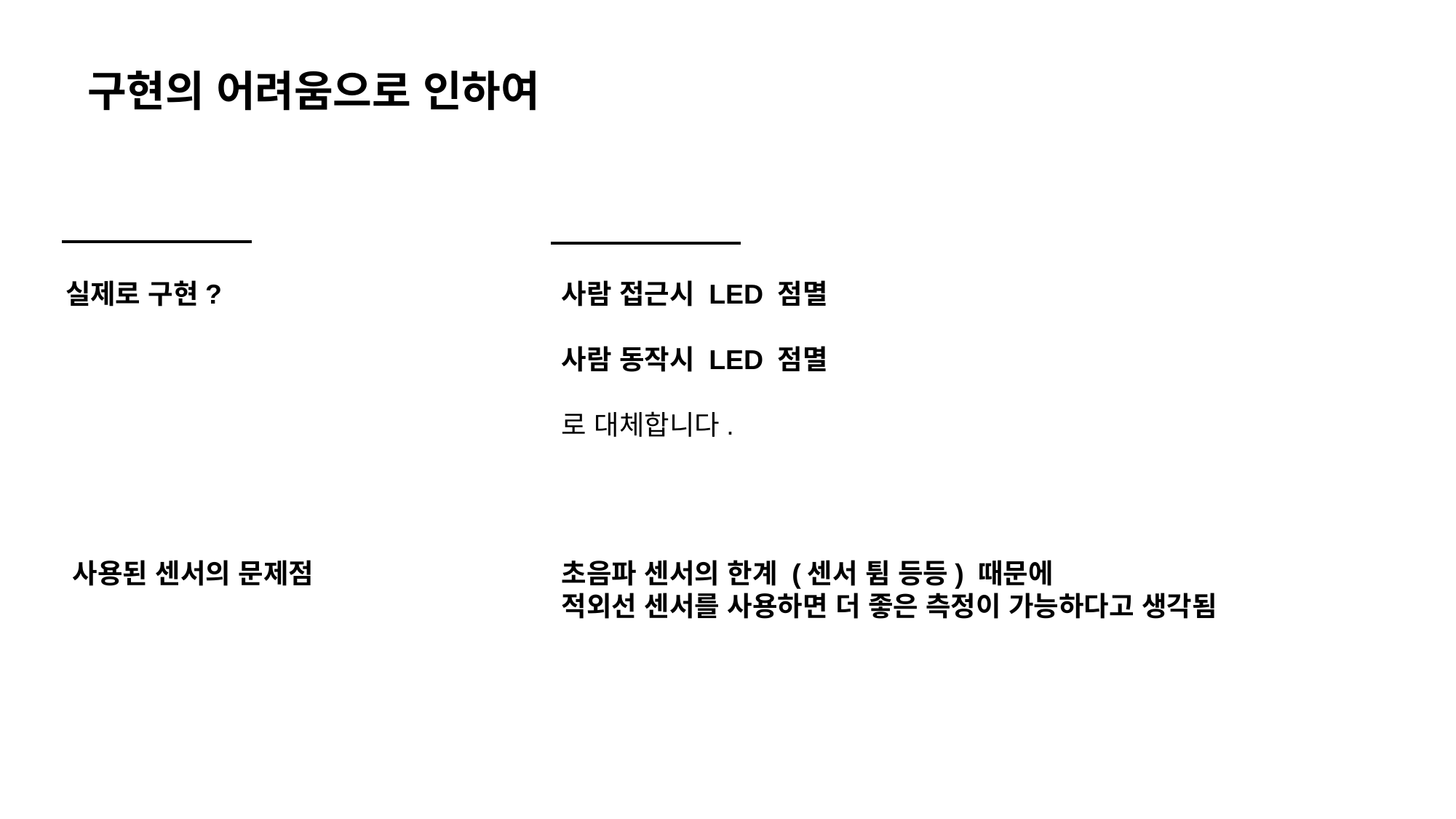

구현의 어려움으로 인하여
실제로 구현?
사람 접근시 LED 점멸

사람 동작시 LED 점멸

로 대체합니다.

사용된 센서의 문제점
초음파 센서의 한계 (센서 튐 등등) 때문에
적외선 센서를 사용하면 더 좋은 측정이 가능하다고 생각됨